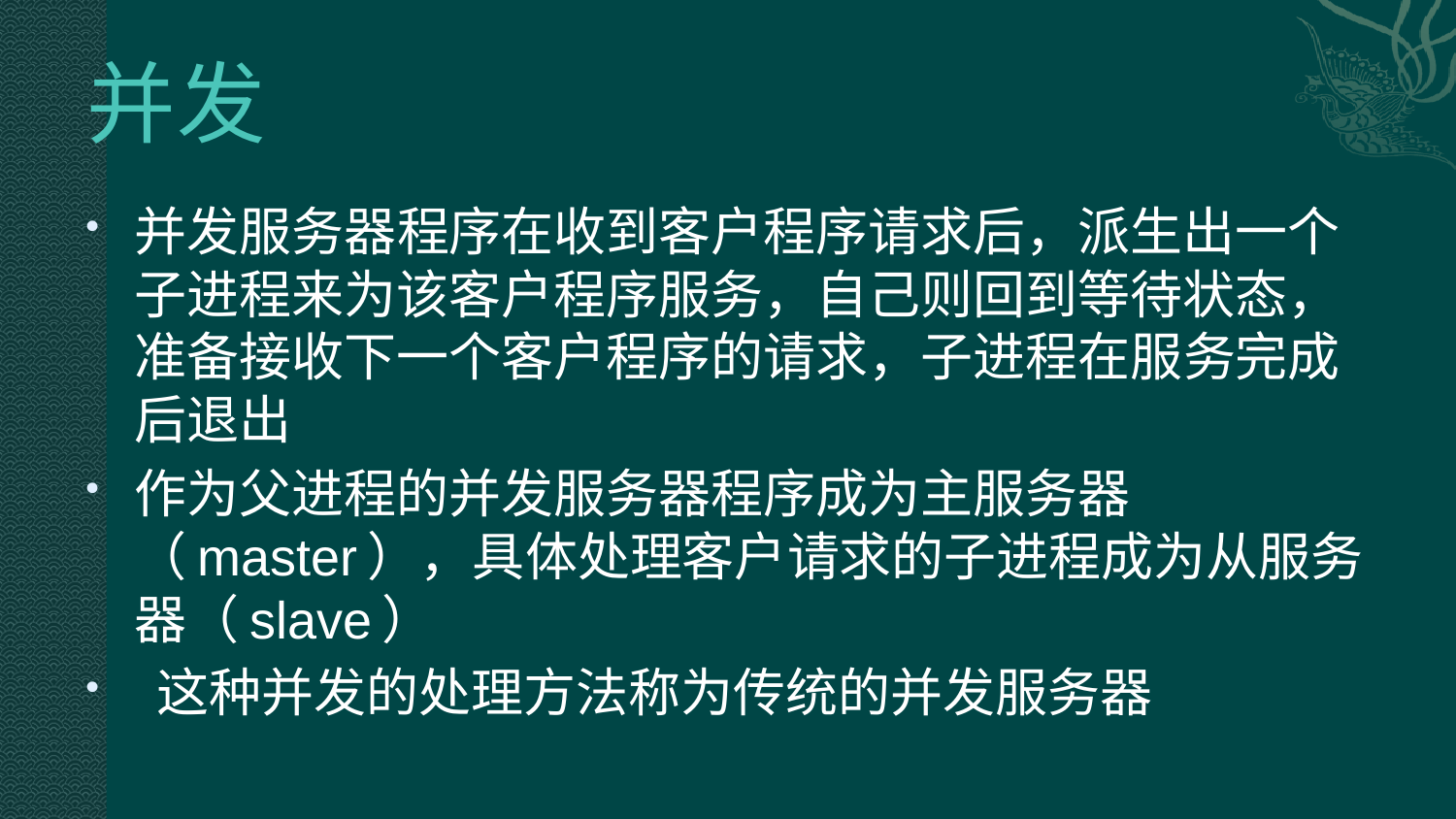

# 并发
并发服务器程序在收到客户程序请求后，派生出一个子进程来为该客户程序服务，自己则回到等待状态，准备接收下一个客户程序的请求，子进程在服务完成后退出
作为父进程的并发服务器程序成为主服务器（master），具体处理客户请求的子进程成为从服务器（slave）
 这种并发的处理方法称为传统的并发服务器